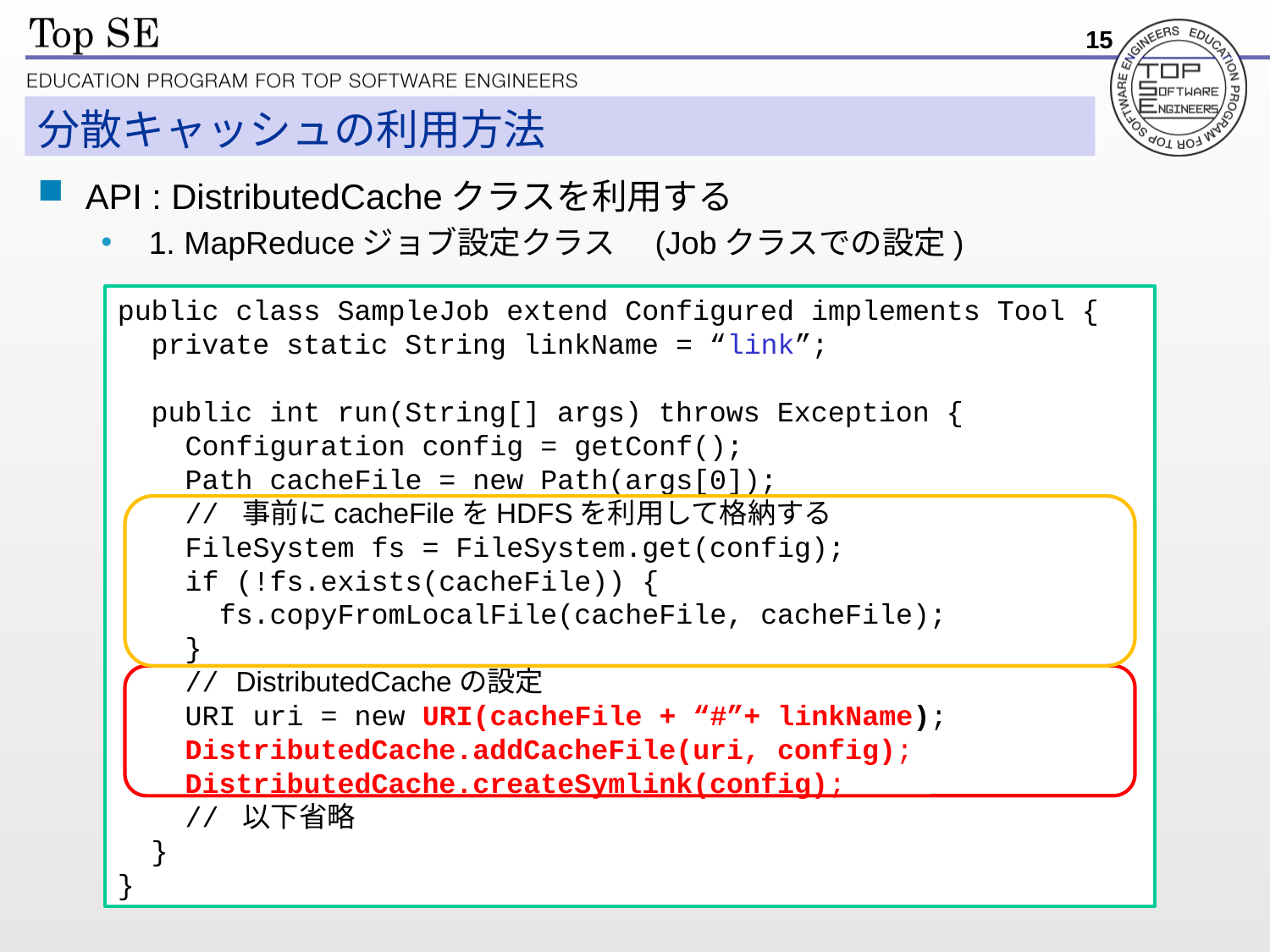

15
# 分散キャッシュの利用方法
API : DistributedCacheクラスを利用する
1. MapReduceジョブ設定クラス　(Jobクラスでの設定)

public class SampleJob extend Configured implements Tool {
  private static String linkName = “link”;

  public int run(String[] args) throws Exception {
    Configuration config = getConf();
    Path cacheFile = new Path(args[0]);
    // 事前にcacheFileをHDFSを利用して格納する
    FileSystem fs = FileSystem.get(config);
    if (!fs.exists(cacheFile)) {
      fs.copyFromLocalFile(cacheFile, cacheFile);
    }
    // DistributedCacheの設定
    URI uri = new URI(cacheFile + “#”+ linkName);
    DistributedCache.addCacheFile(uri, config);
    DistributedCache.createSymlink(config);
    // 以下省略
  }
}